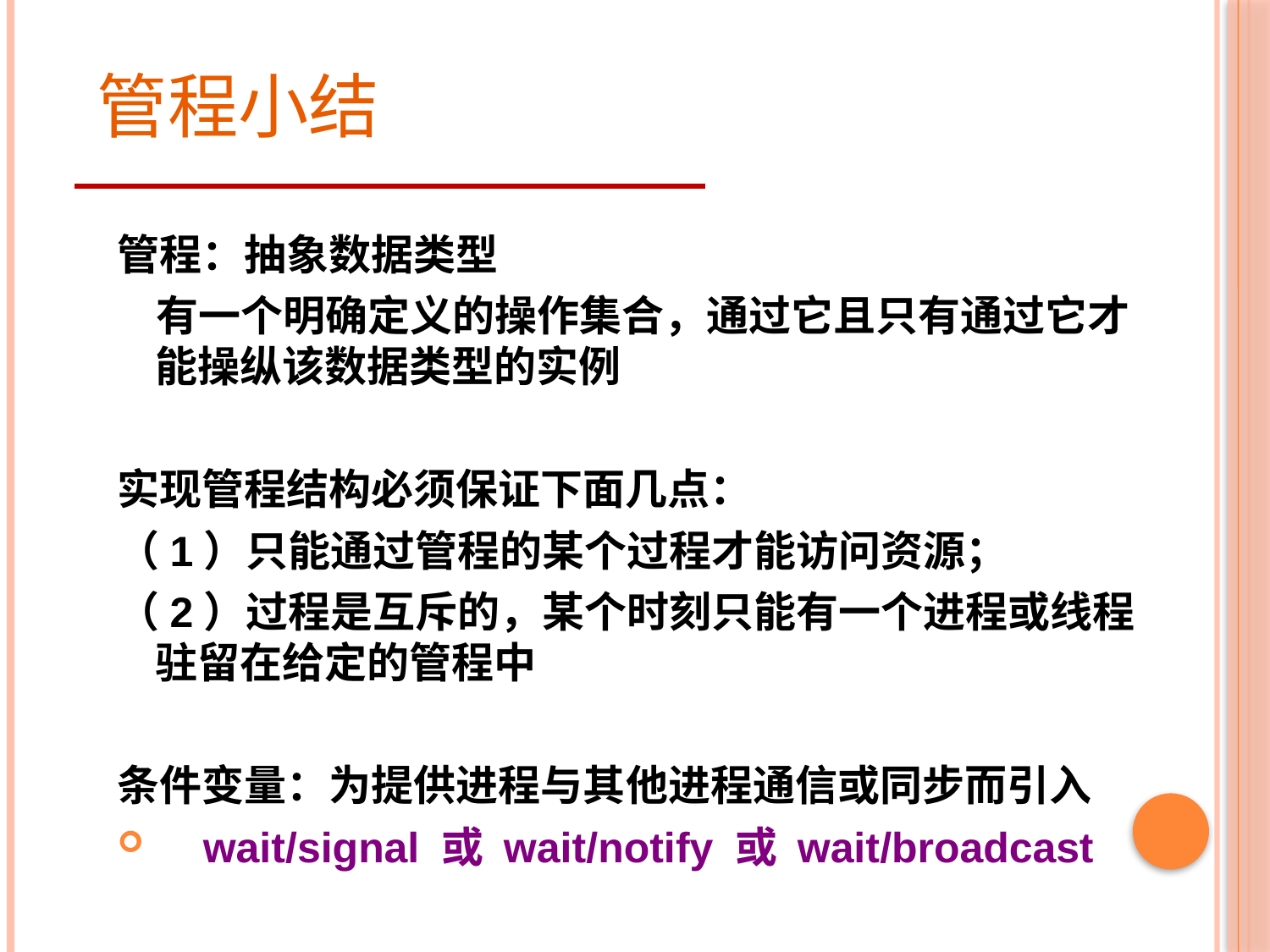

# 管程小结
管程：抽象数据类型
   有一个明确定义的操作集合，通过它且只有通过它才能操纵该数据类型的实例

实现管程结构必须保证下面几点：
（1）只能通过管程的某个过程才能访问资源；
（2）过程是互斥的，某个时刻只能有一个进程或线程驻留在给定的管程中

条件变量：为提供进程与其他进程通信或同步而引入
    wait/signal 或 wait/notify 或 wait/broadcast